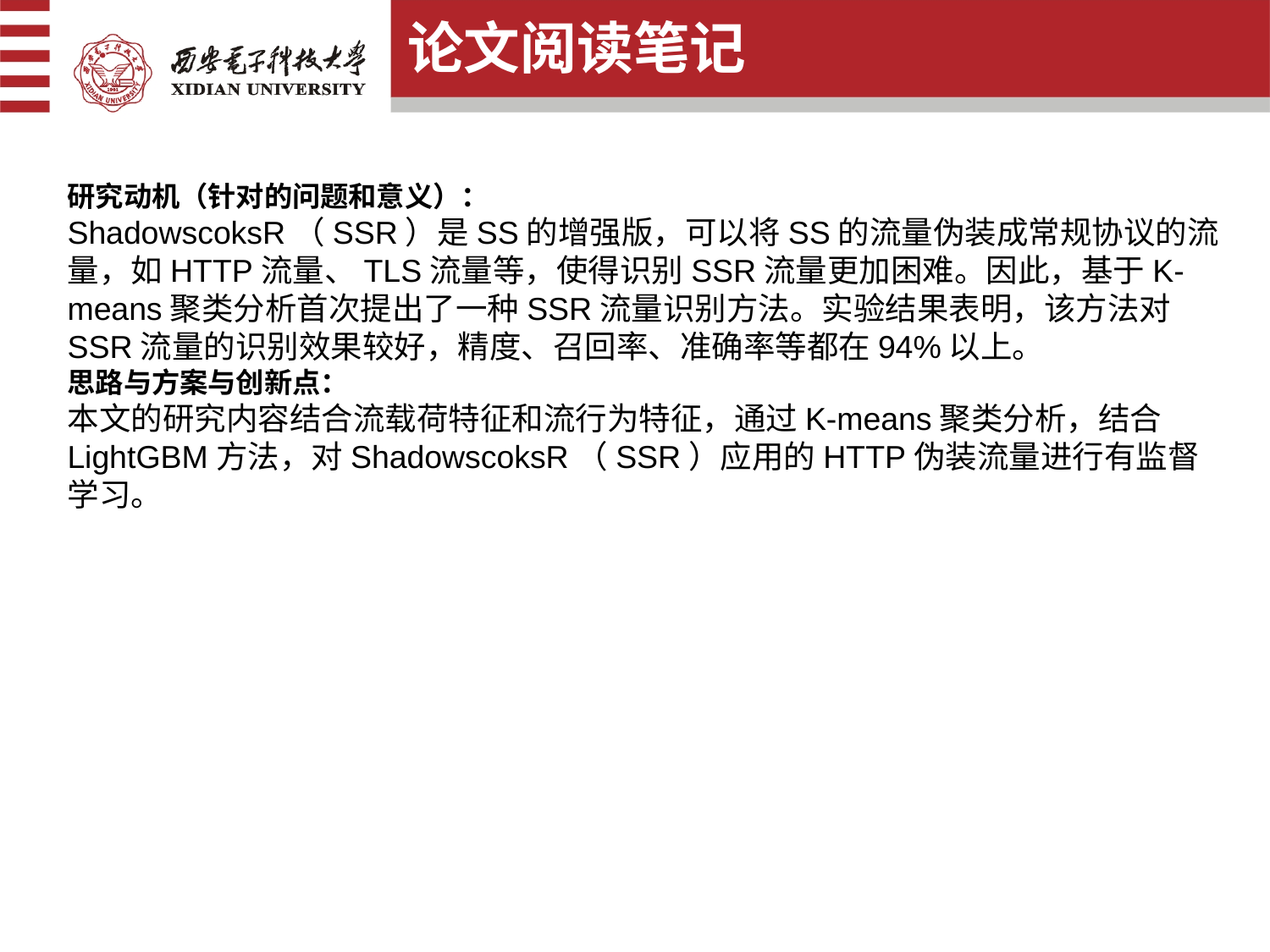

论文阅读笔记
研究动机（针对的问题和意义）：
ShadowscoksR（SSR）是SS的增强版，可以将SS的流量伪装成常规协议的流量，如HTTP流量、TLS流量等，使得识别SSR流量更加困难。因此，基于K-means聚类分析首次提出了一种SSR流量识别方法。实验结果表明，该方法对SSR流量的识别效果较好，精度、召回率、准确率等都在94%以上。
思路与方案与创新点：
本文的研究内容结合流载荷特征和流行为特征，通过K-means聚类分析，结合LightGBM方法，对ShadowscoksR（SSR）应用的HTTP伪装流量进行有监督学习。